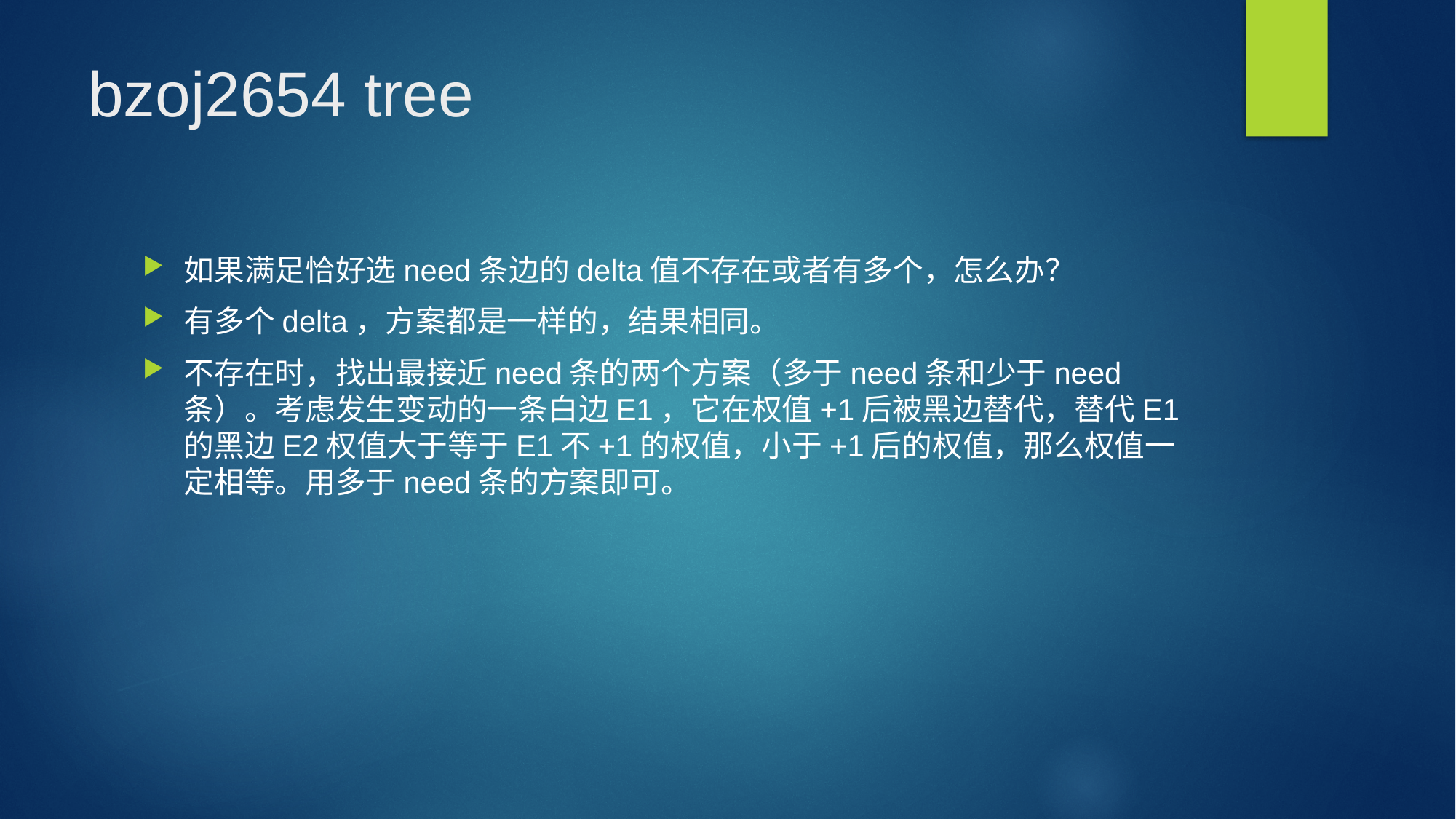

# bzoj2654 tree
如果满足恰好选need条边的delta值不存在或者有多个，怎么办？
有多个delta，方案都是一样的，结果相同。
不存在时，找出最接近need条的两个方案（多于need条和少于need条）。考虑发生变动的一条白边E1，它在权值+1后被黑边替代，替代E1的黑边E2权值大于等于E1不+1的权值，小于+1后的权值，那么权值一定相等。用多于need条的方案即可。